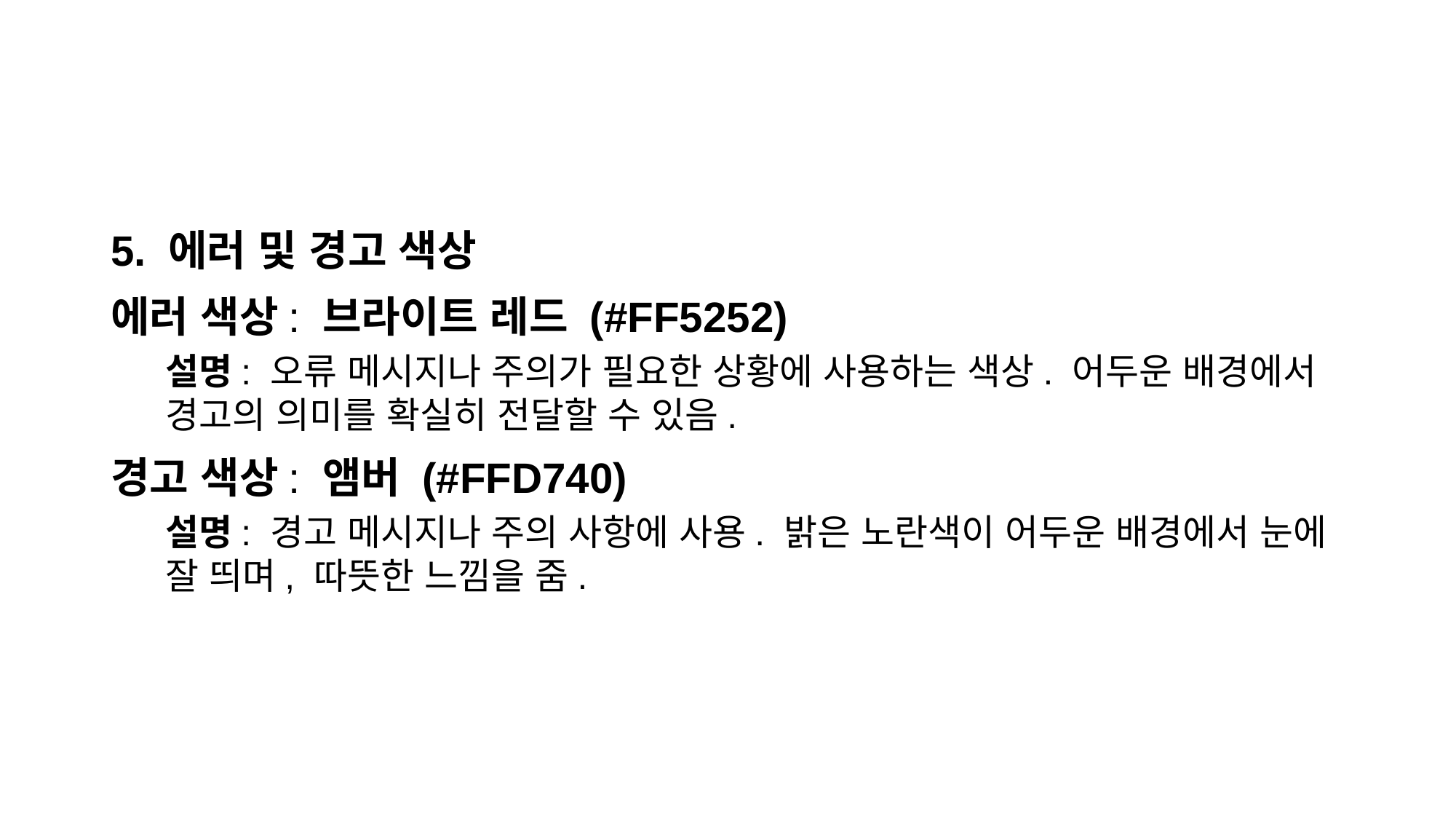

5. 에러 및 경고 색상
에러 색상: 브라이트 레드 (#FF5252)
설명: 오류 메시지나 주의가 필요한 상황에 사용하는 색상. 어두운 배경에서 경고의 의미를 확실히 전달할 수 있음.
경고 색상: 앰버 (#FFD740)
설명: 경고 메시지나 주의 사항에 사용. 밝은 노란색이 어두운 배경에서 눈에 잘 띄며, 따뜻한 느낌을 줌.